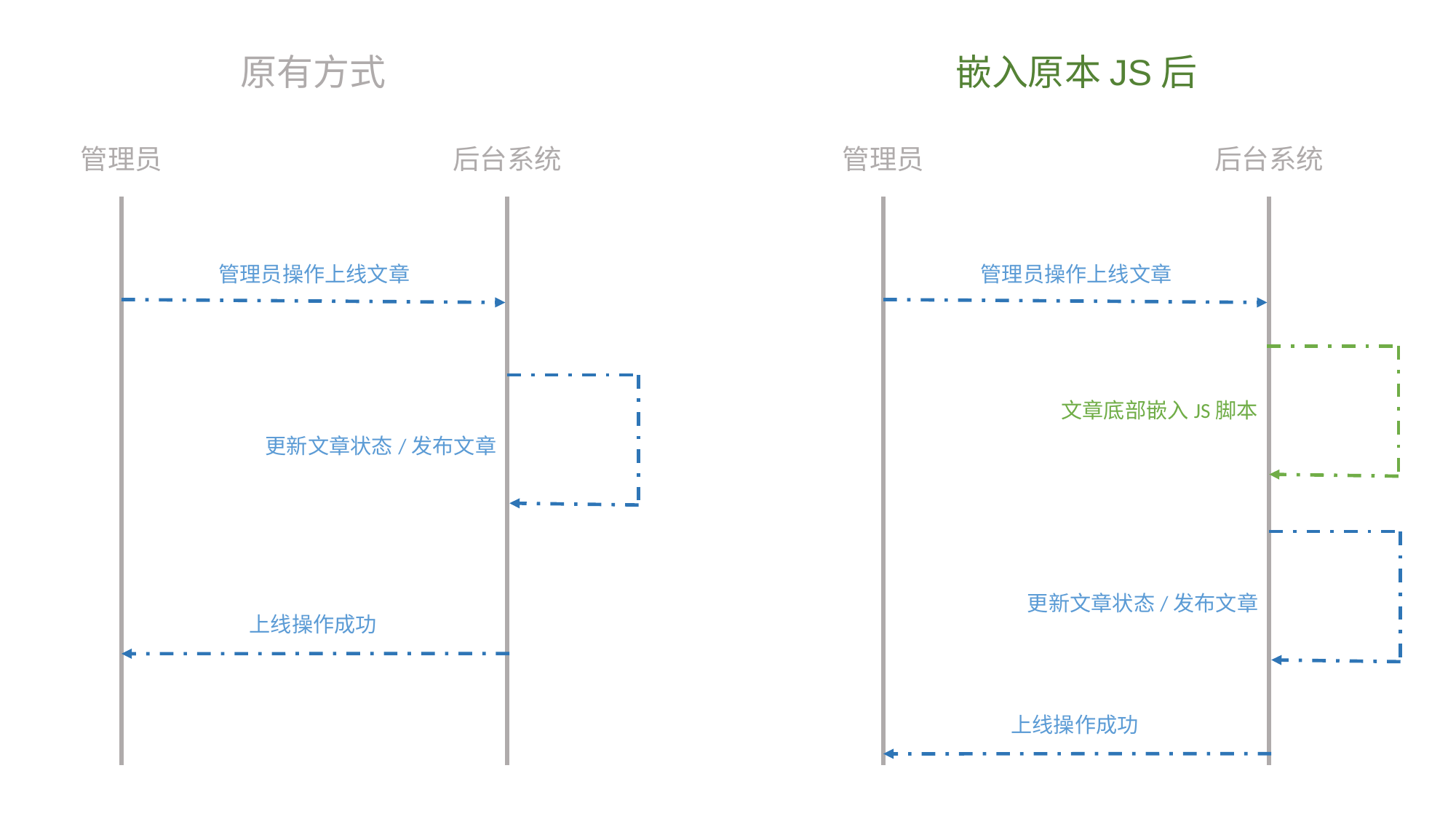

原有方式
嵌入原本JS后
管理员
后台系统
管理员
后台系统
管理员操作上线文章
管理员操作上线文章
文章底部嵌入JS脚本
更新文章状态/发布文章
更新文章状态/发布文章
上线操作成功
上线操作成功